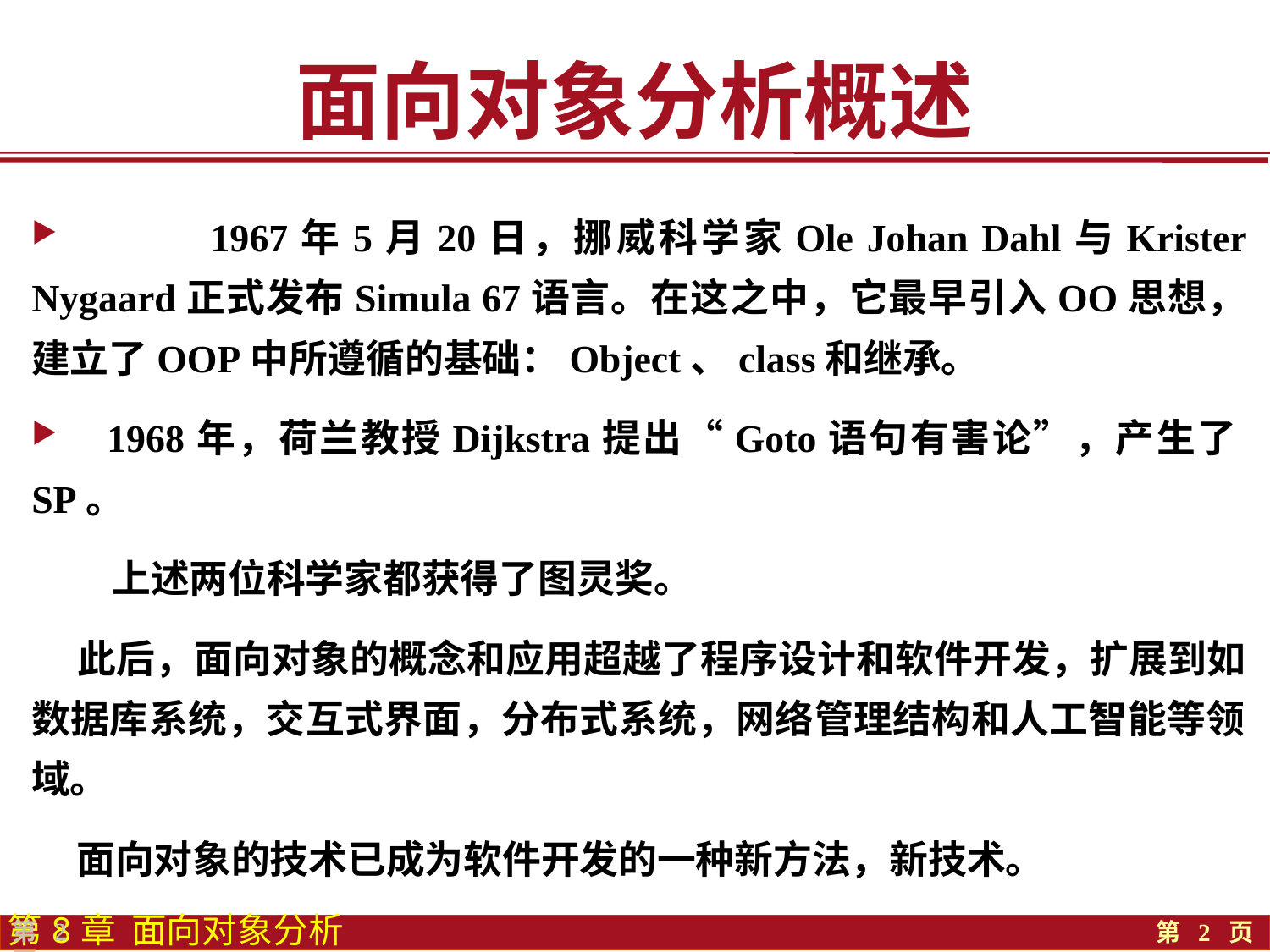

面向对象分析概述
 	1967年5月20日，挪威科学家Ole Johan Dahl与Krister Nygaard正式发布Simula 67语言。在这之中，它最早引入OO思想，建立了OOP中所遵循的基础：Object、class和继承。
    1968年，荷兰教授Dijkstra提出“Goto语句有害论”，产生了SP。
        上述两位科学家都获得了图灵奖。
    此后，面向对象的概念和应用超越了程序设计和软件开发，扩展到如数据库系统，交互式界面，分布式系统，网络管理结构和人工智能等领域。
    面向对象的技术已成为软件开发的一种新方法，新技术。

第  2  页